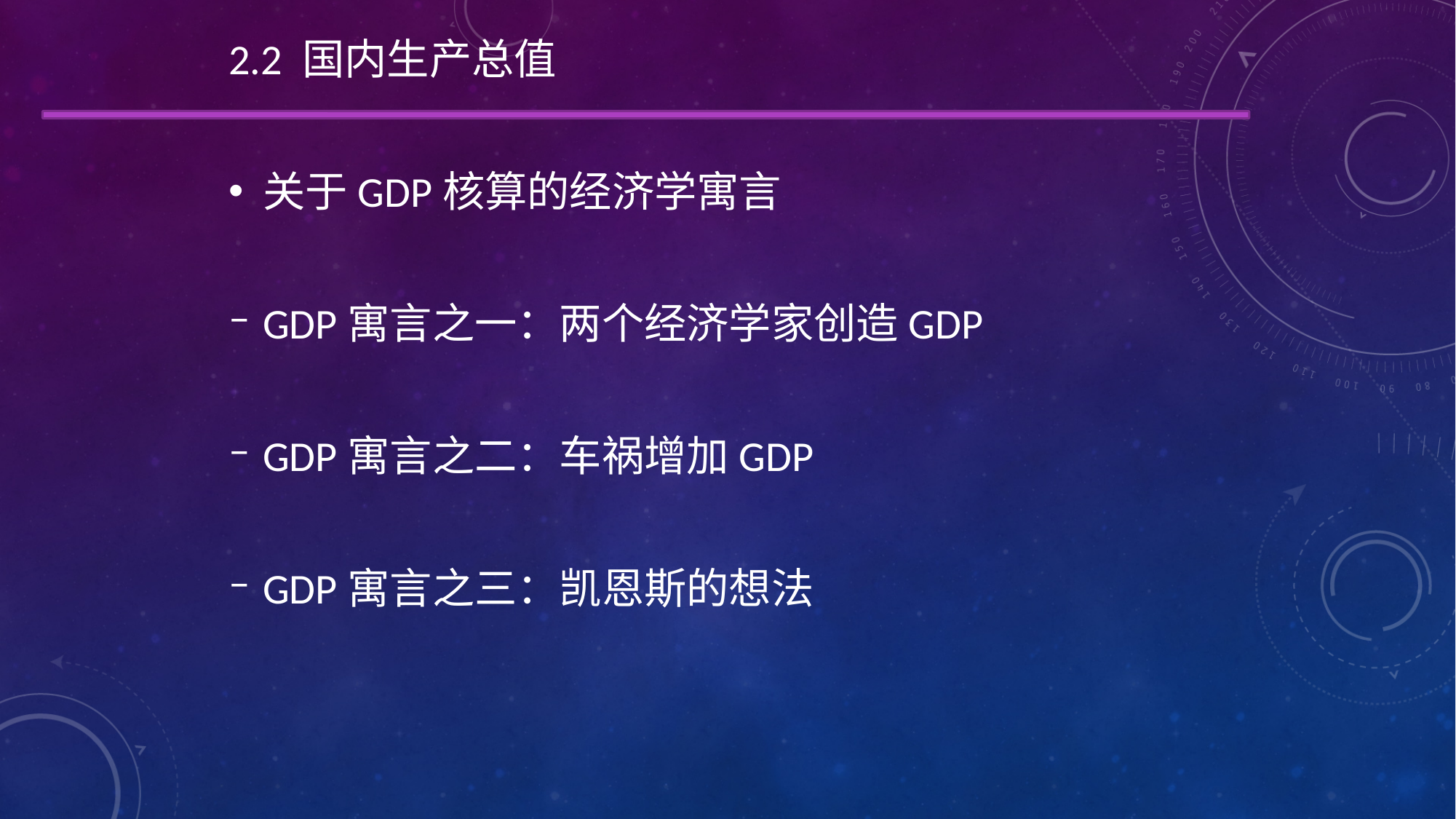

2.2 国内生产总值

关于GDP核算的经济学寓言

GDP寓言之一：两个经济学家创造GDP

GDP寓言之二：车祸增加GDP

GDP寓言之三：凯恩斯的想法